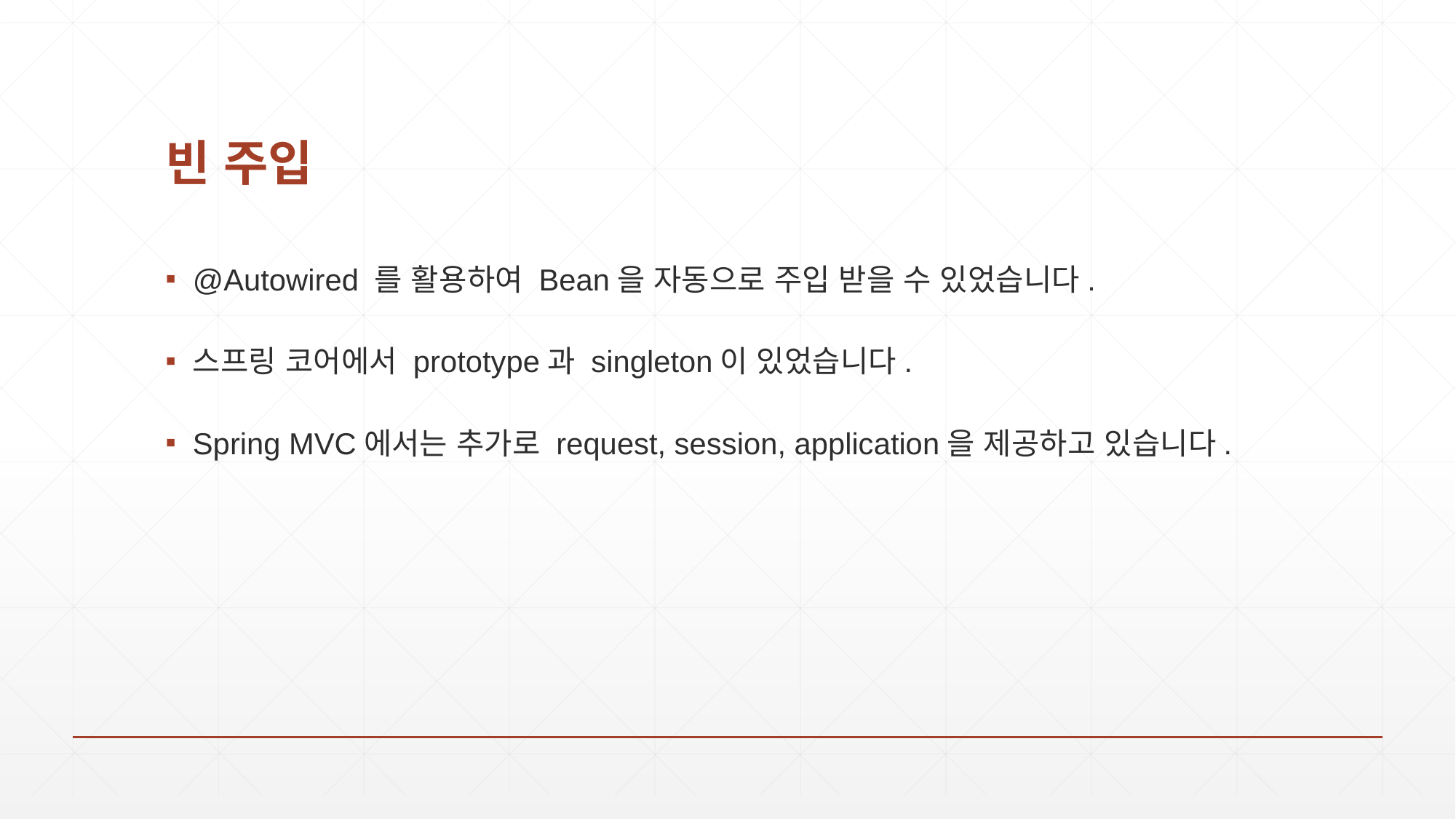

# 빈 주입
@Autowired 를 활용하여 Bean을 자동으로 주입 받을 수 있었습니다.
스프링 코어에서 prototype과 singleton이 있었습니다.
Spring MVC에서는 추가로 request, session, application을 제공하고 있습니다.